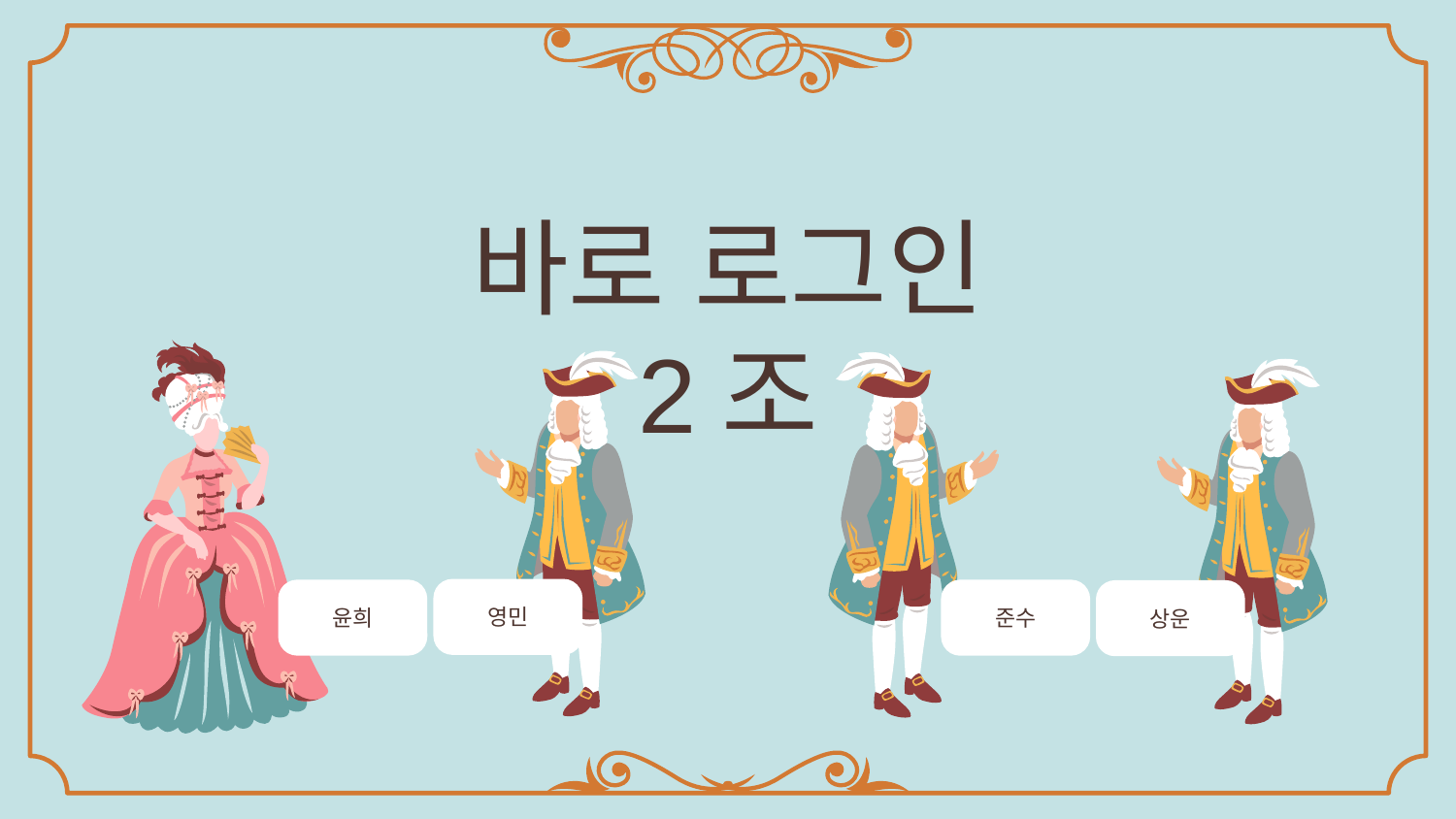

# 바로 로그인 2조

영민
윤희
준수
상운